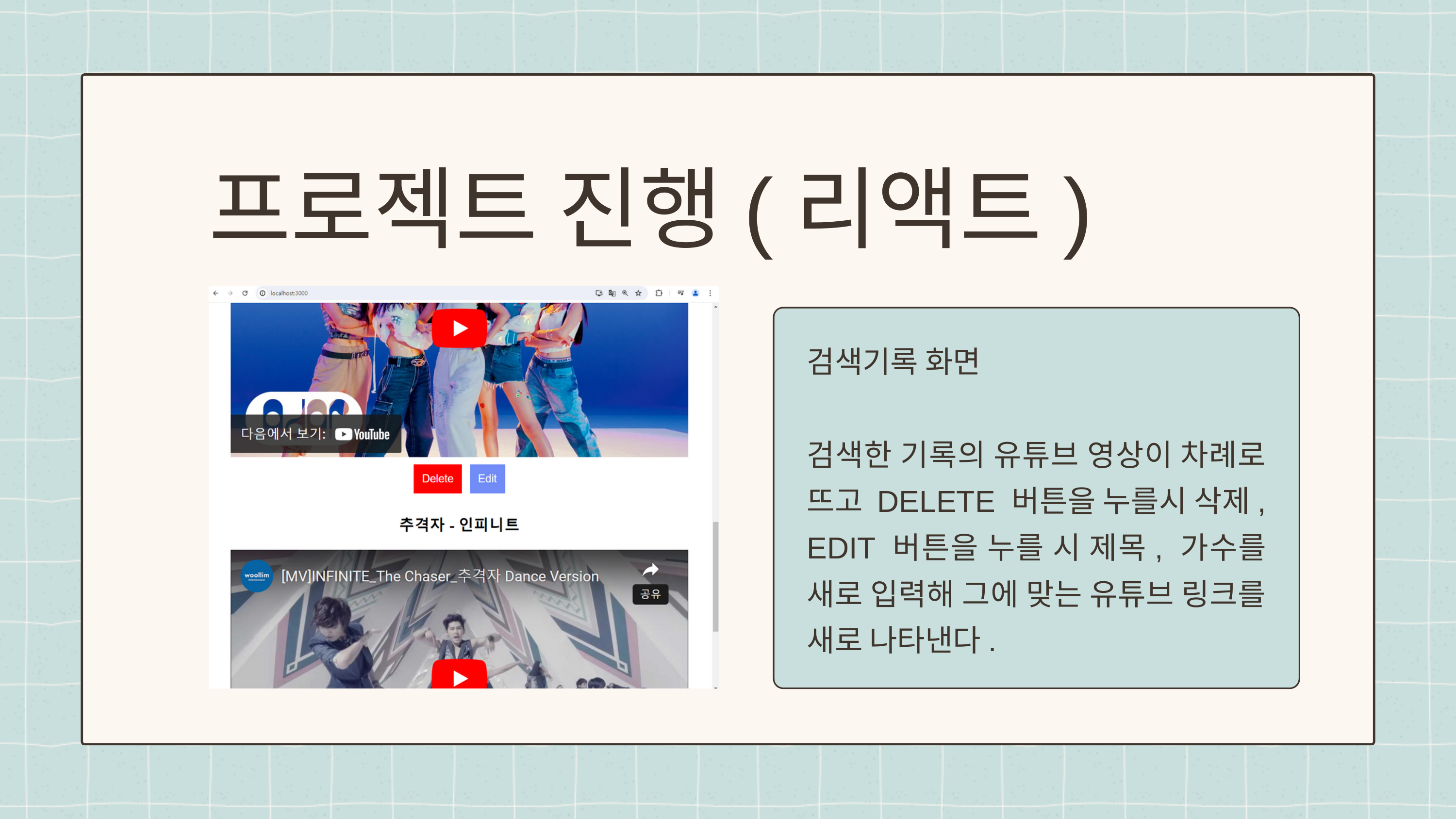

프로젝트 진행(리액트)

검색기록 화면

검색한 기록의 유튜브 영상이 차례로 뜨고 DELETE 버튼을 누를시 삭제, EDIT 버튼을 누를 시 제목, 가수를 새로 입력해 그에 맞는 유튜브 링크를 새로 나타낸다.